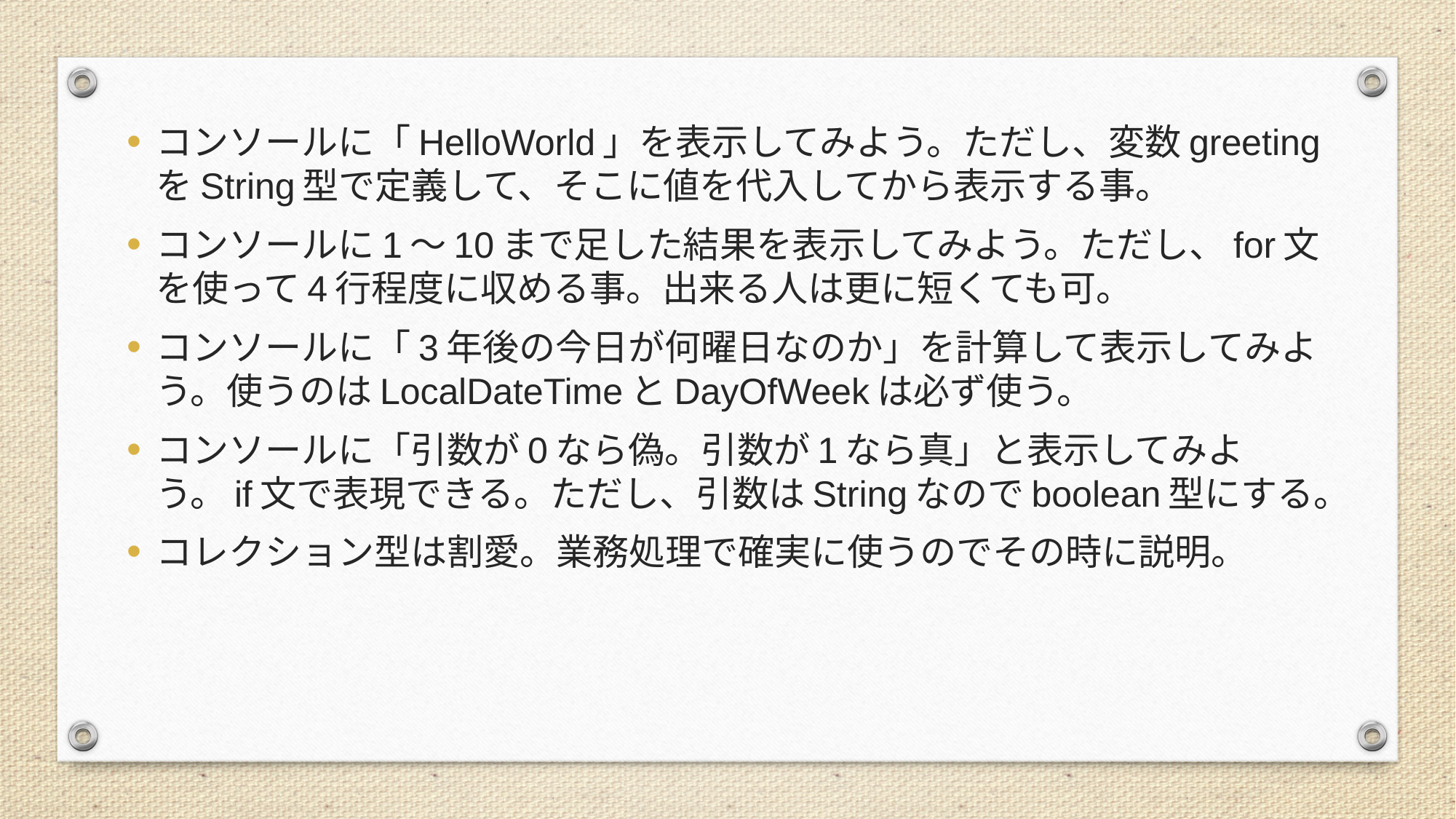

コンソールに「HelloWorld」を表示してみよう。ただし、変数greetingをString型で定義して、そこに値を代入してから表示する事。
コンソールに1～10まで足した結果を表示してみよう。ただし、for文を使って4行程度に収める事。出来る人は更に短くても可。
コンソールに「3年後の今日が何曜日なのか」を計算して表示してみよう。使うのはLocalDateTimeとDayOfWeekは必ず使う。
コンソールに「引数が0なら偽。引数が1なら真」と表示してみよう。if文で表現できる。ただし、引数はStringなのでboolean型にする。
コレクション型は割愛。業務処理で確実に使うのでその時に説明。